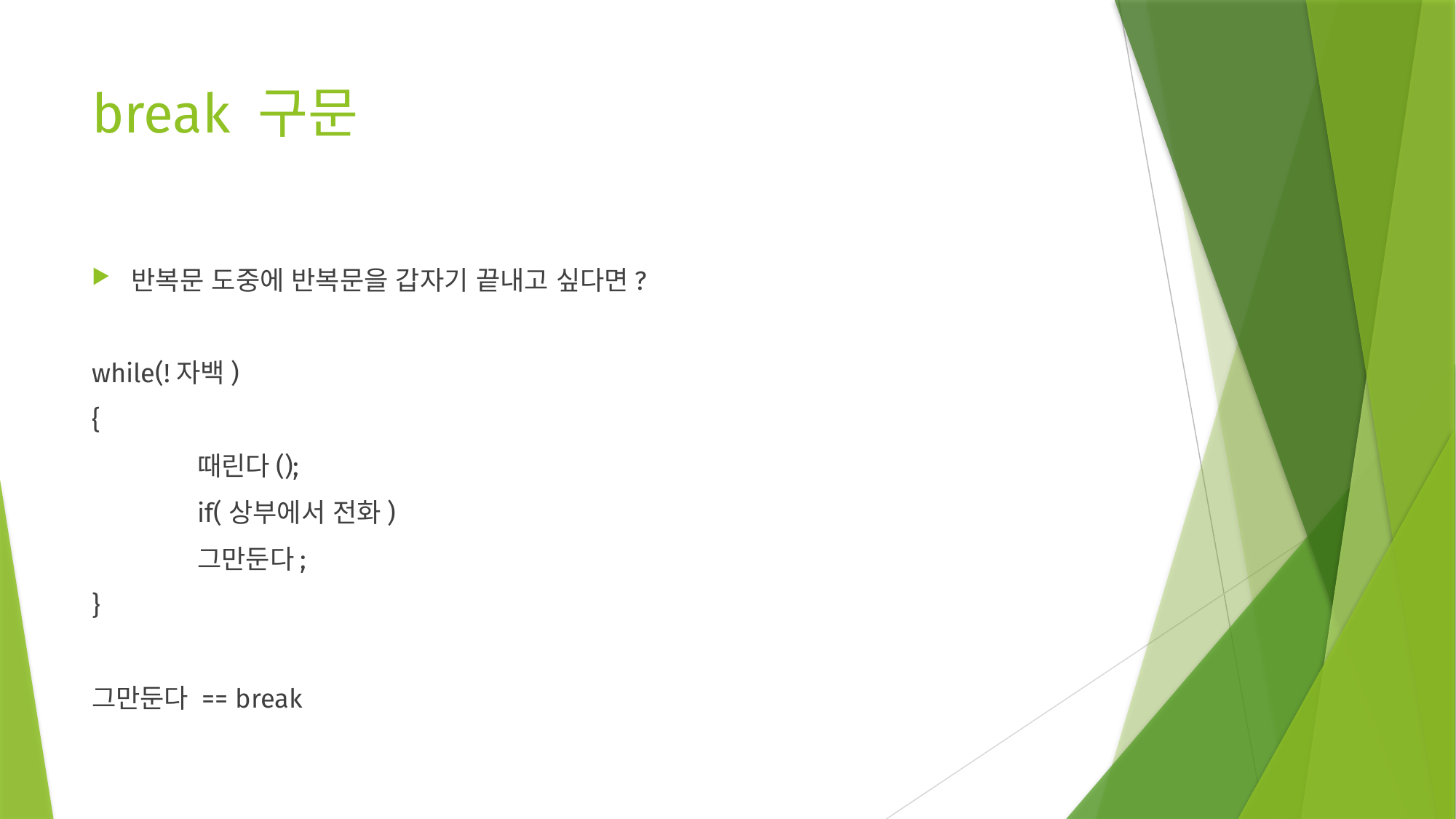

# break 구문
반복문 도중에 반복문을 갑자기 끝내고 싶다면?

while(!자백)
{
	때린다();
	if(상부에서 전화)
		그만둔다;
}

그만둔다 == break